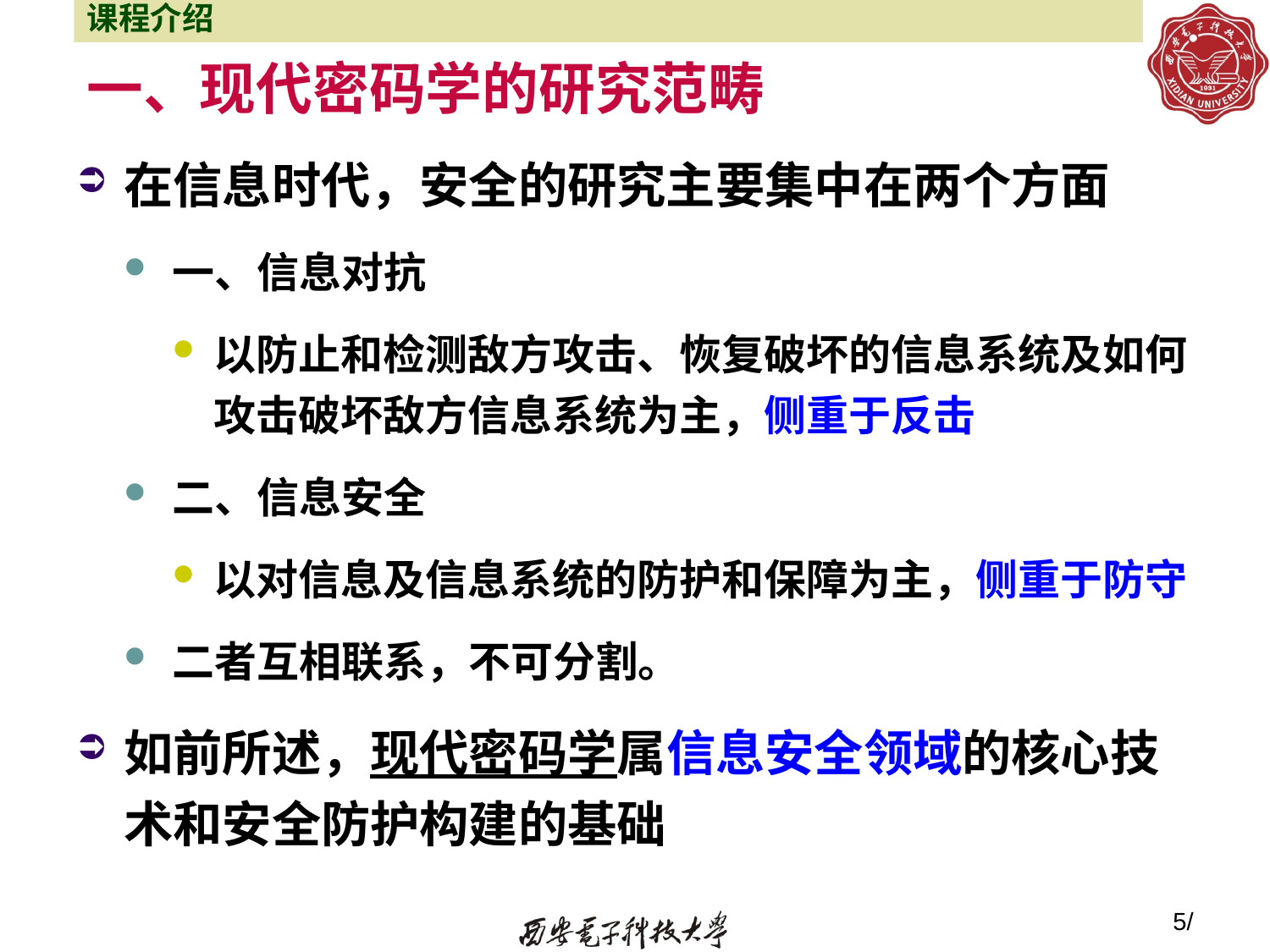

课程介绍
# 一、现代密码学的研究范畴
在信息时代，安全的研究主要集中在两个方面
一、信息对抗
以防止和检测敌方攻击、恢复破坏的信息系统及如何攻击破坏敌方信息系统为主，侧重于反击
二、信息安全
以对信息及信息系统的防护和保障为主，侧重于防守
二者互相联系，不可分割。
如前所述，现代密码学属信息安全领域的核心技术和安全防护构建的基础
5/